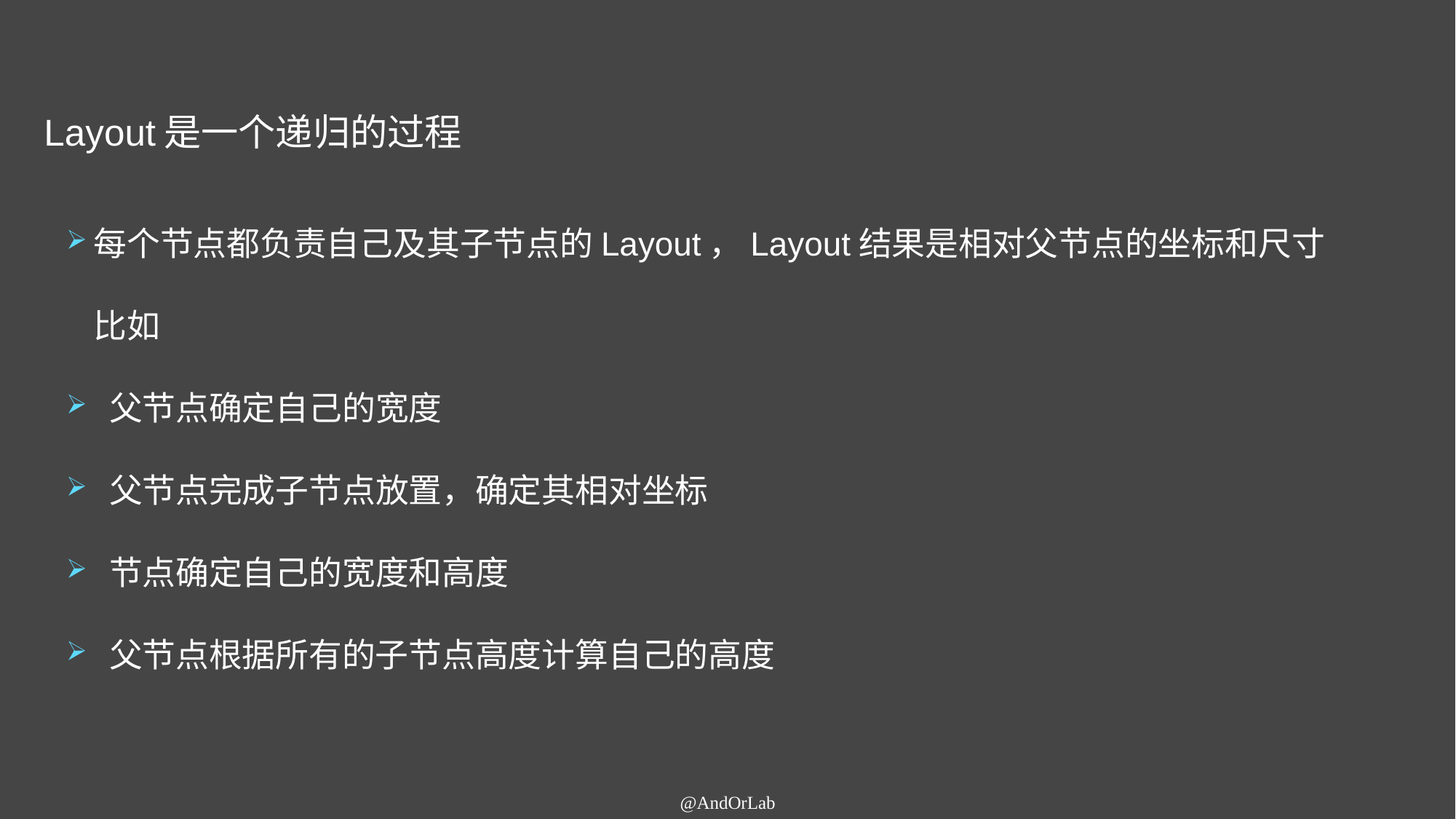

Layout是一个递归的过程

每个节点都负责自己及其子节点的Layout，Layout结果是相对父节点的坐标和尺寸

	比如

 父节点确定自己的宽度

 父节点完成子节点放置，确定其相对坐标

 节点确定自己的宽度和高度

 父节点根据所有的子节点高度计算自己的高度
@AndOrLab